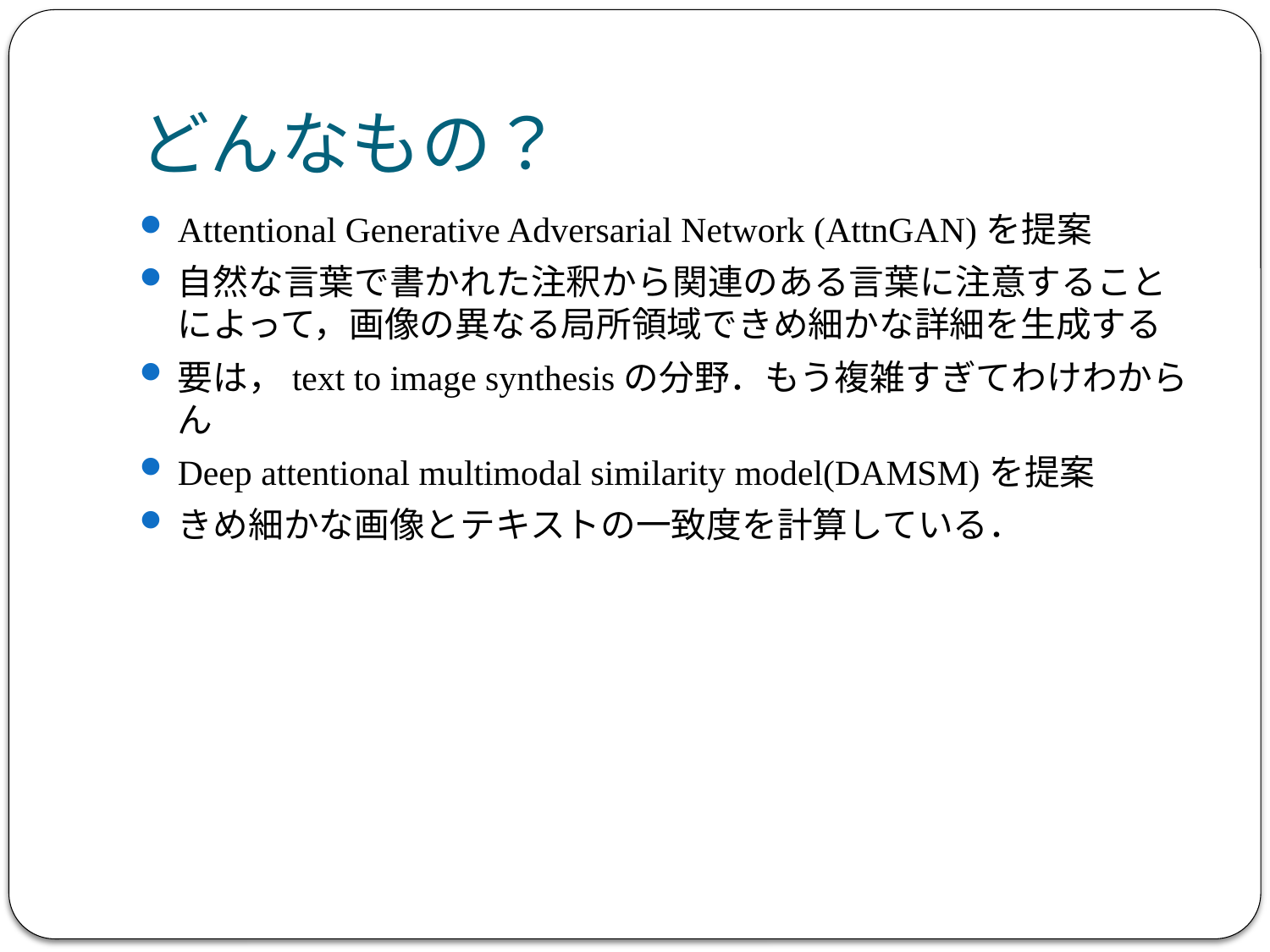

# どんなもの？
Attentional Generative Adversarial Network (AttnGAN)を提案
自然な言葉で書かれた注釈から関連のある言葉に注意することによって，画像の異なる局所領域できめ細かな詳細を生成する
要は，text to image synthesisの分野．もう複雑すぎてわけわからん
Deep attentional multimodal similarity model(DAMSM)を提案
きめ細かな画像とテキストの一致度を計算している．